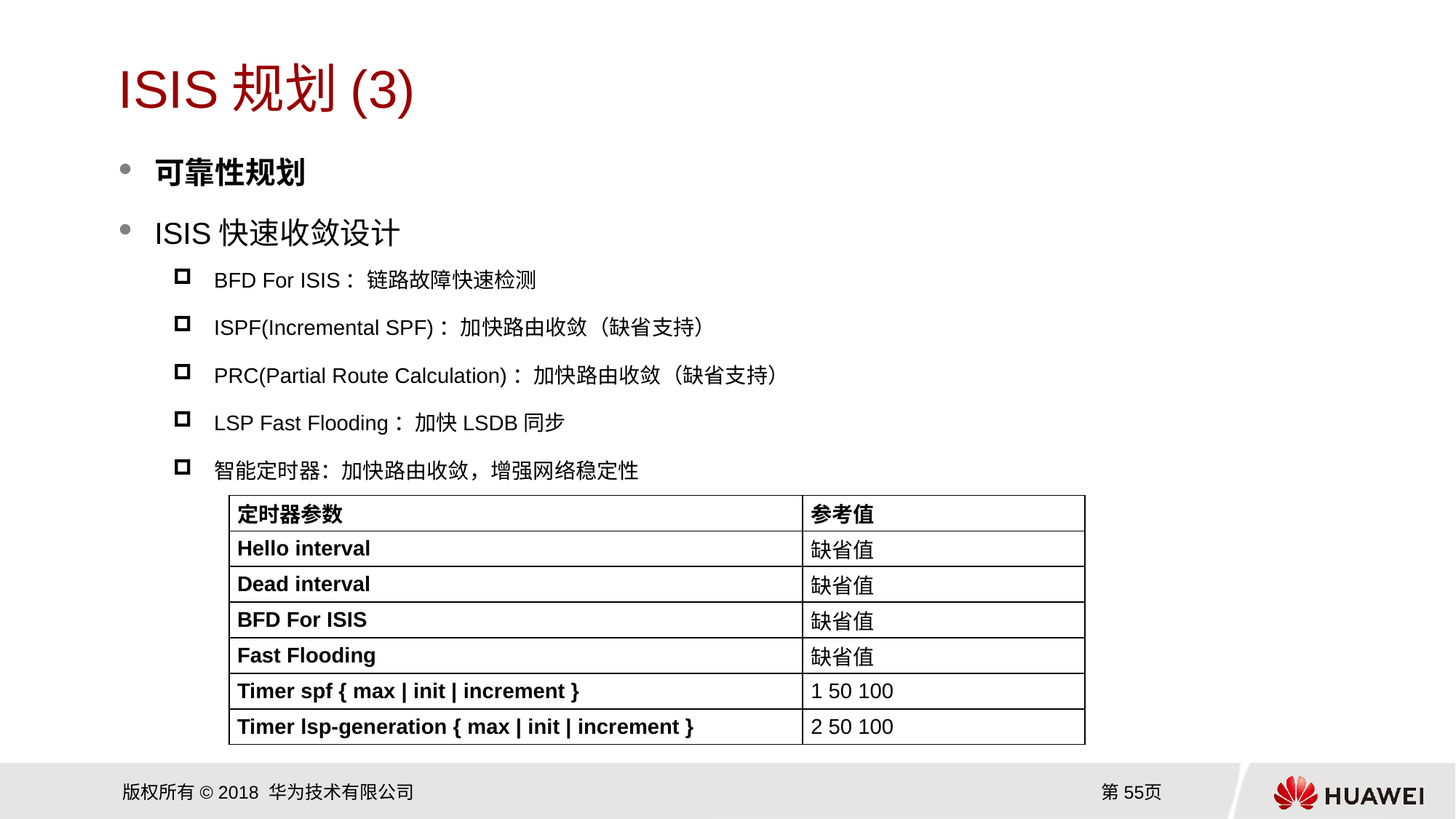

# ISIS规划(3)
可靠性规划
ISIS快速收敛设计
BFD For ISIS：链路故障快速检测
ISPF(Incremental SPF)：加快路由收敛（缺省支持）
PRC(Partial Route Calculation)：加快路由收敛（缺省支持）
LSP Fast Flooding：加快LSDB同步
智能定时器：加快路由收敛，增强网络稳定性

| 定时器参数 | 参考值 |
| --- | --- |
| Hello interval | 缺省值 |
| Dead interval | 缺省值 |
| BFD For ISIS | 缺省值 |
| Fast Flooding | 缺省值 |
| Timer spf { max | init | increment } | 1 50 100 |
| Timer lsp-generation { max | init | increment } | 2 50 100 |